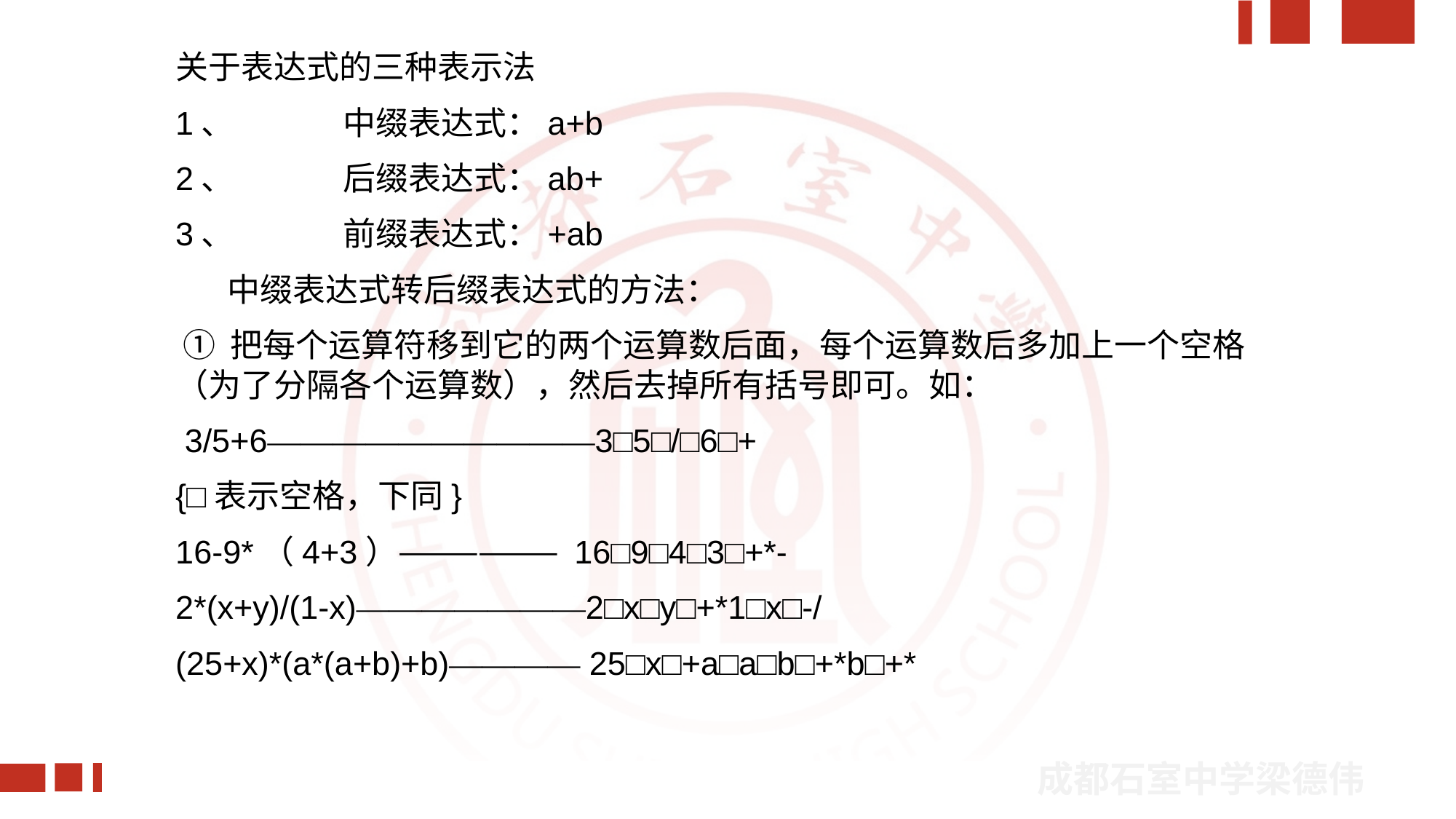

关于表达式的三种表示法
1、               中缀表达式：a+b
2、               后缀表达式：ab+
3、               前缀表达式：+ab
      中缀表达式转后缀表达式的方法：
 ① 把每个运算符移到它的两个运算数后面，每个运算数后多加上一个空格（为了分隔各个运算数），然后去掉所有括号即可。如：
 3/5+6——————————3□5□/□6□+
{□表示空格，下同}
16-9*（4+3）—————— 16□9□4□3□+*-
2*(x+y)/(1-x)———————2□x□y□+*1□x□-/
(25+x)*(a*(a+b)+b)———— 25□x□+a□a□b□+*b□+*